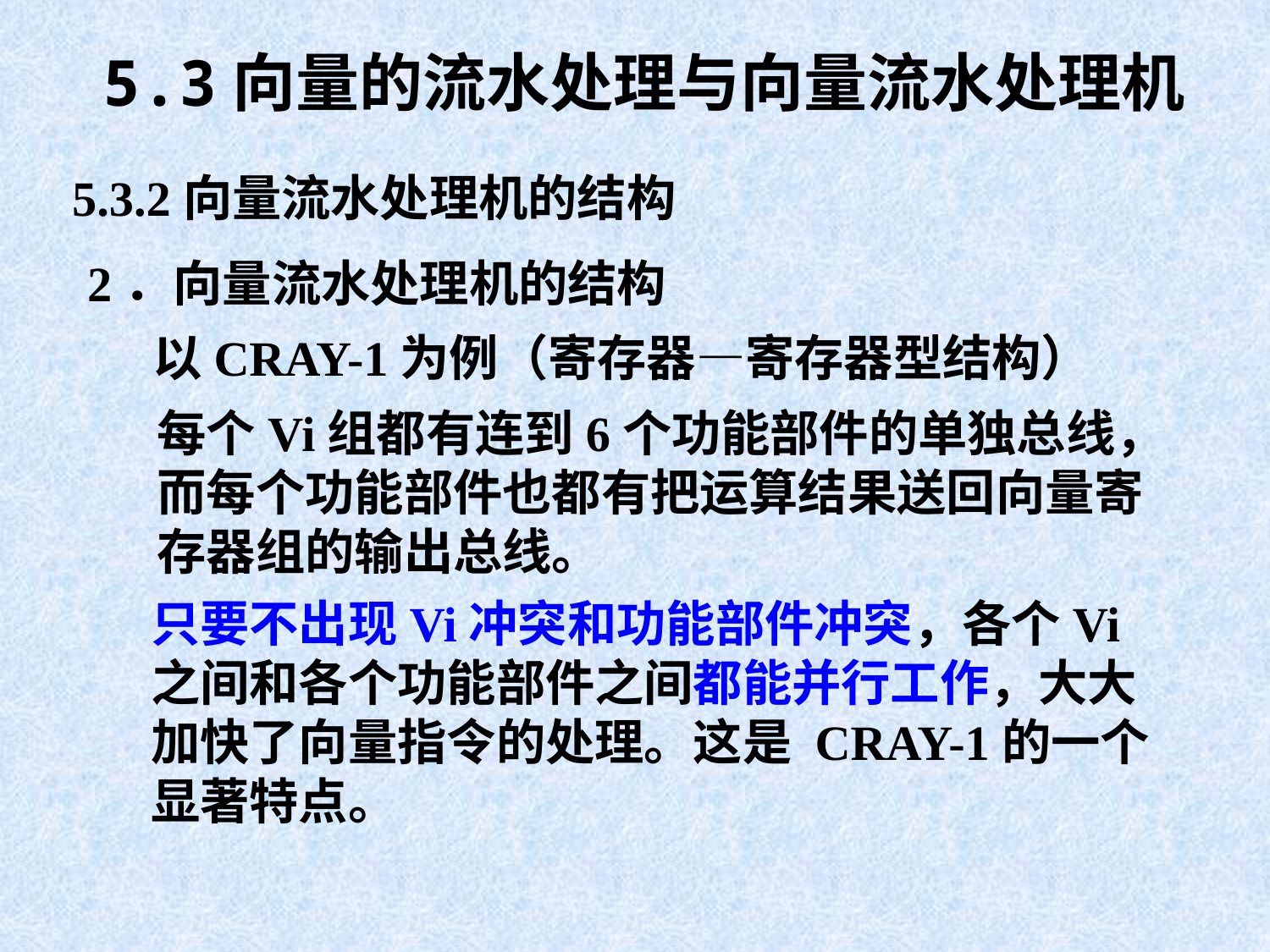

5.3向量的流水处理与向量流水处理机
5.3.2向量流水处理机的结构
2．向量流水处理机的结构
以CRAY-1为例（寄存器—寄存器型结构）
每个Vi组都有连到6个功能部件的单独总线，而每个功能部件也都有把运算结果送回向量寄存器组的输出总线。
只要不出现Vi冲突和功能部件冲突，各个Vi之间和各个功能部件之间都能并行工作，大大加快了向量指令的处理。这是 CRAY-1的一个显著特点。